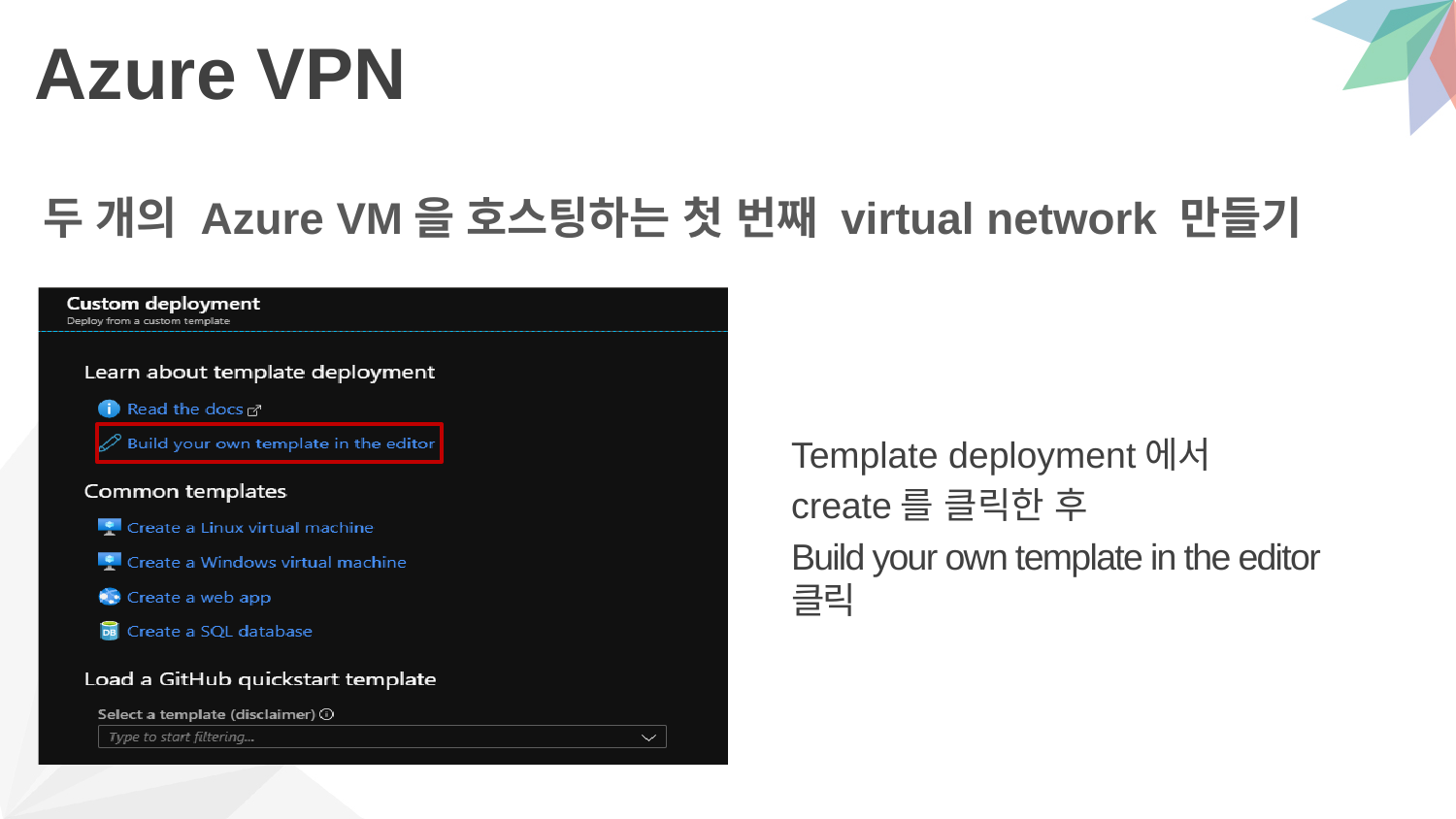

# Azure VPN
두 개의 Azure VM을 호스팅하는 첫 번째 virtual network 만들기

Template deployment에서
create를 클릭한 후
Build your own template in the editor 클릭